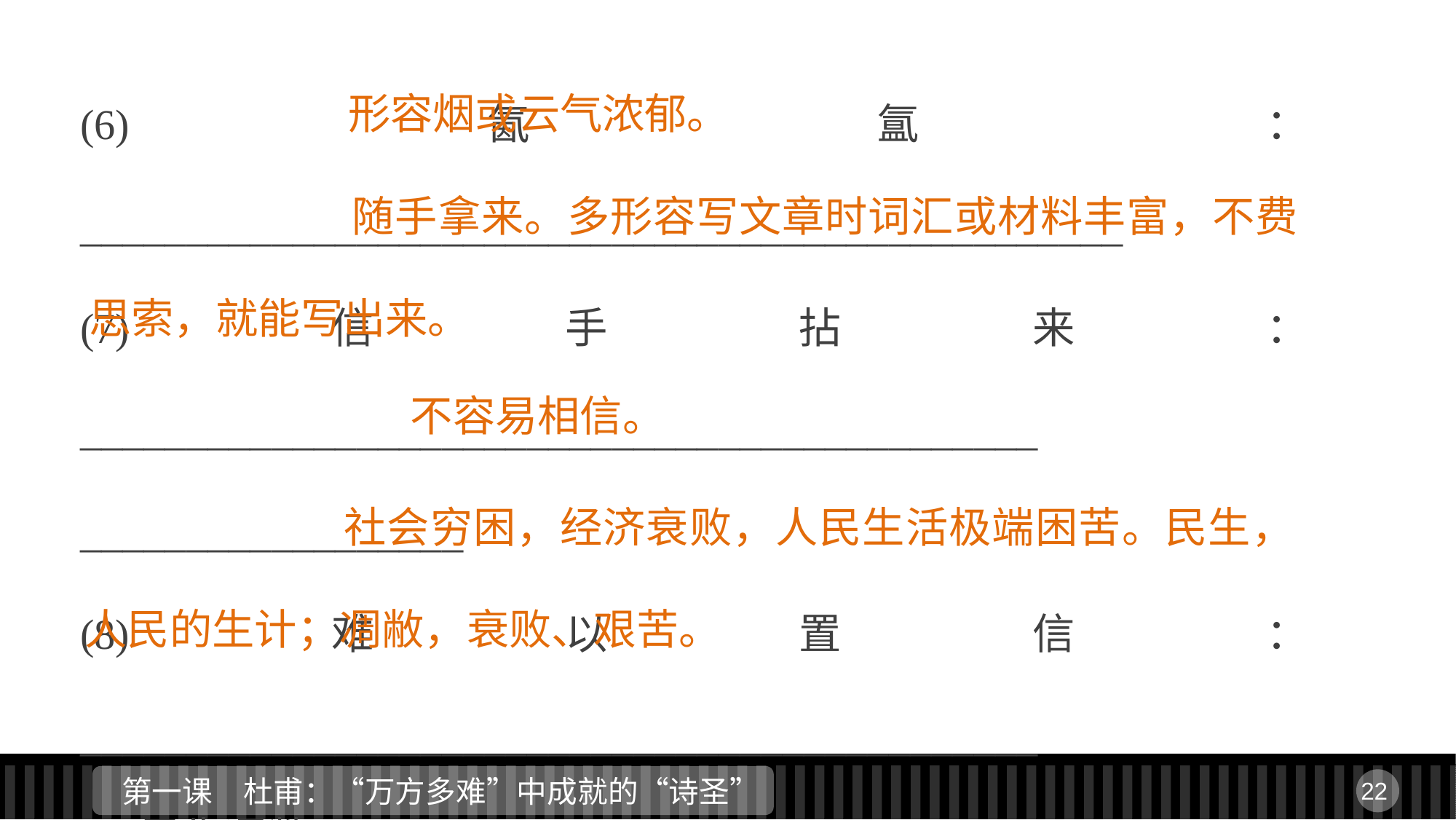

(6)氤氲：_________________________________________________
(7)信手拈来：_____________________________________________
__________________
(8)难以置信：_____________________________________________
(9)民生凋敝：____________________________________________
______________________________
形容烟或云气浓郁。
                         随手拿来。多形容写文章时词汇或材料丰富，不费思索，就能写出来。
不容易相信。
                        社会穷困，经济衰败，人民生活极端困苦。民生，人民的生计；凋敝，衰败、艰苦。